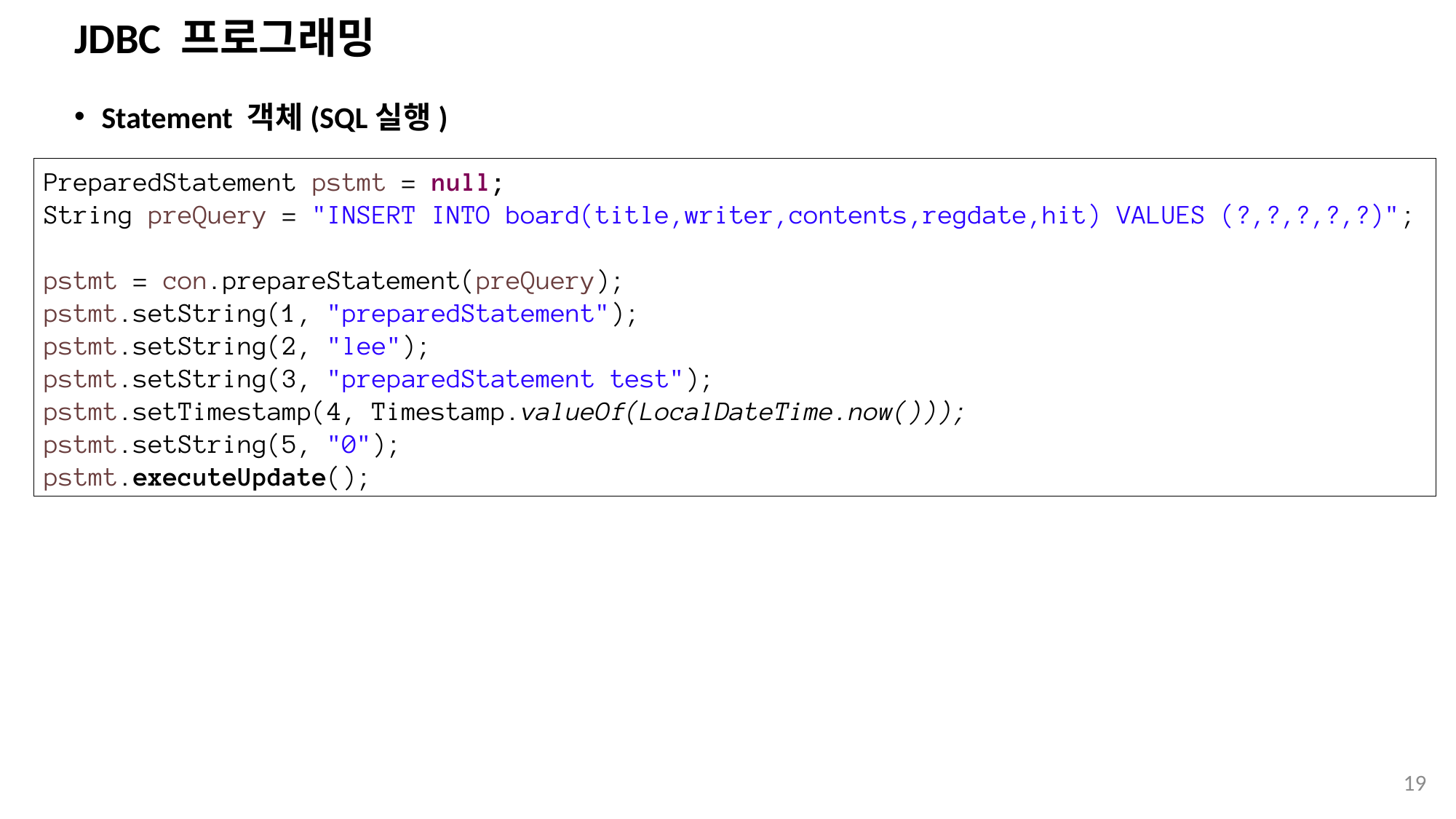

# JDBC 프로그래밍
Statement 객체(SQL실행)

PreparedStatement pstmt = null;
String preQuery = "INSERT INTO board(title,writer,contents,regdate,hit) VALUES (?,?,?,?,?)";

pstmt = con.prepareStatement(preQuery);
pstmt.setString(1, "preparedStatement");
pstmt.setString(2, "lee");
pstmt.setString(3, "preparedStatement test");
pstmt.setTimestamp(4, Timestamp.valueOf(LocalDateTime.now()));
pstmt.setString(5, "0");
pstmt.executeUpdate();
19